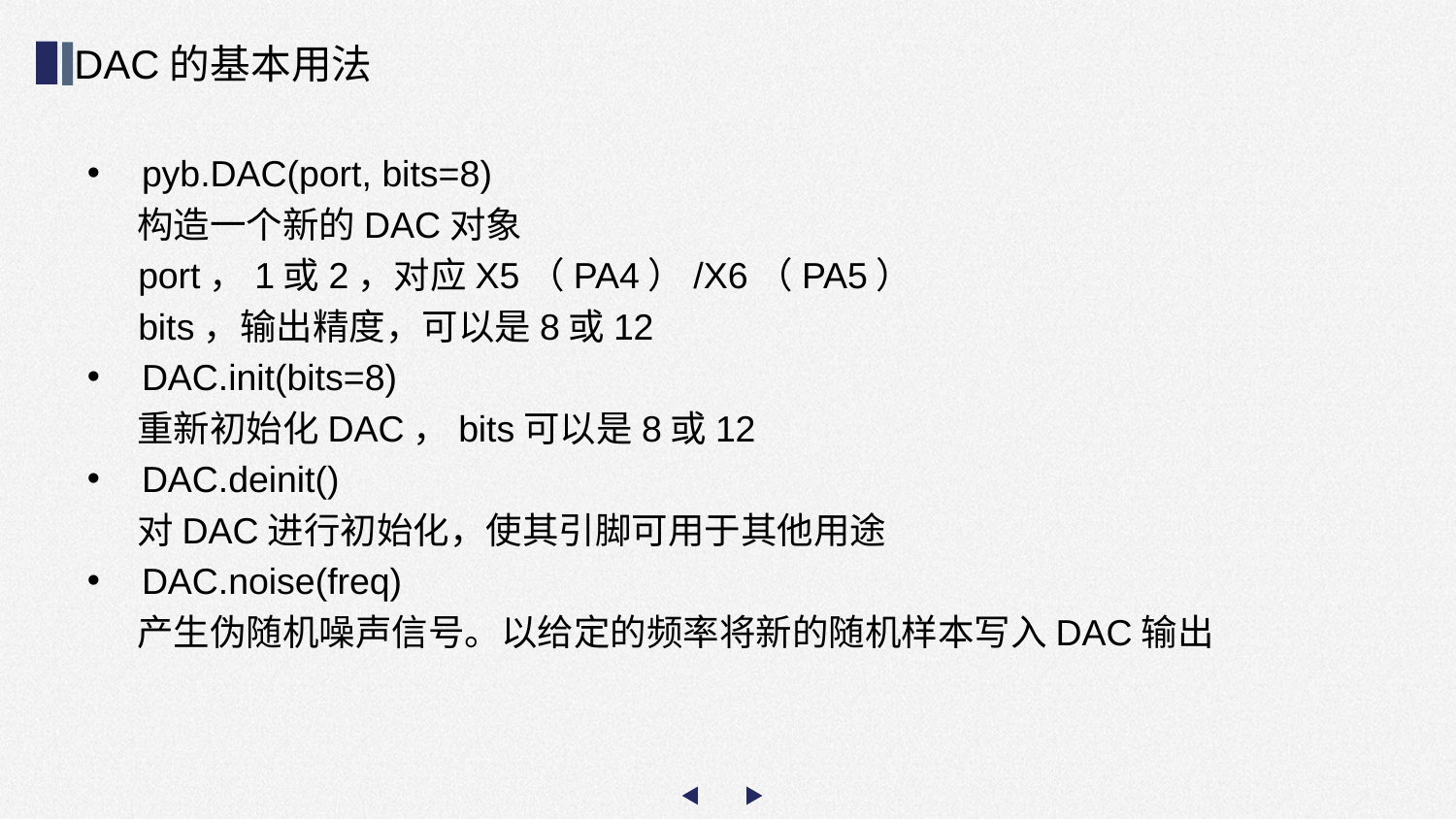

DAC的基本用法

pyb.DAC(port, bits=8)
     构造一个新的DAC对象
     port，1或2，对应X5（PA4）/X6（PA5）
     bits，输出精度，可以是8或12
DAC.init(bits=8)
     重新初始化DAC，bits可以是8或12
DAC.deinit()
     对DAC进行初始化，使其引脚可用于其他用途
DAC.noise(freq)
     产生伪随机噪声信号。以给定的频率将新的随机样本写入DAC输出

4